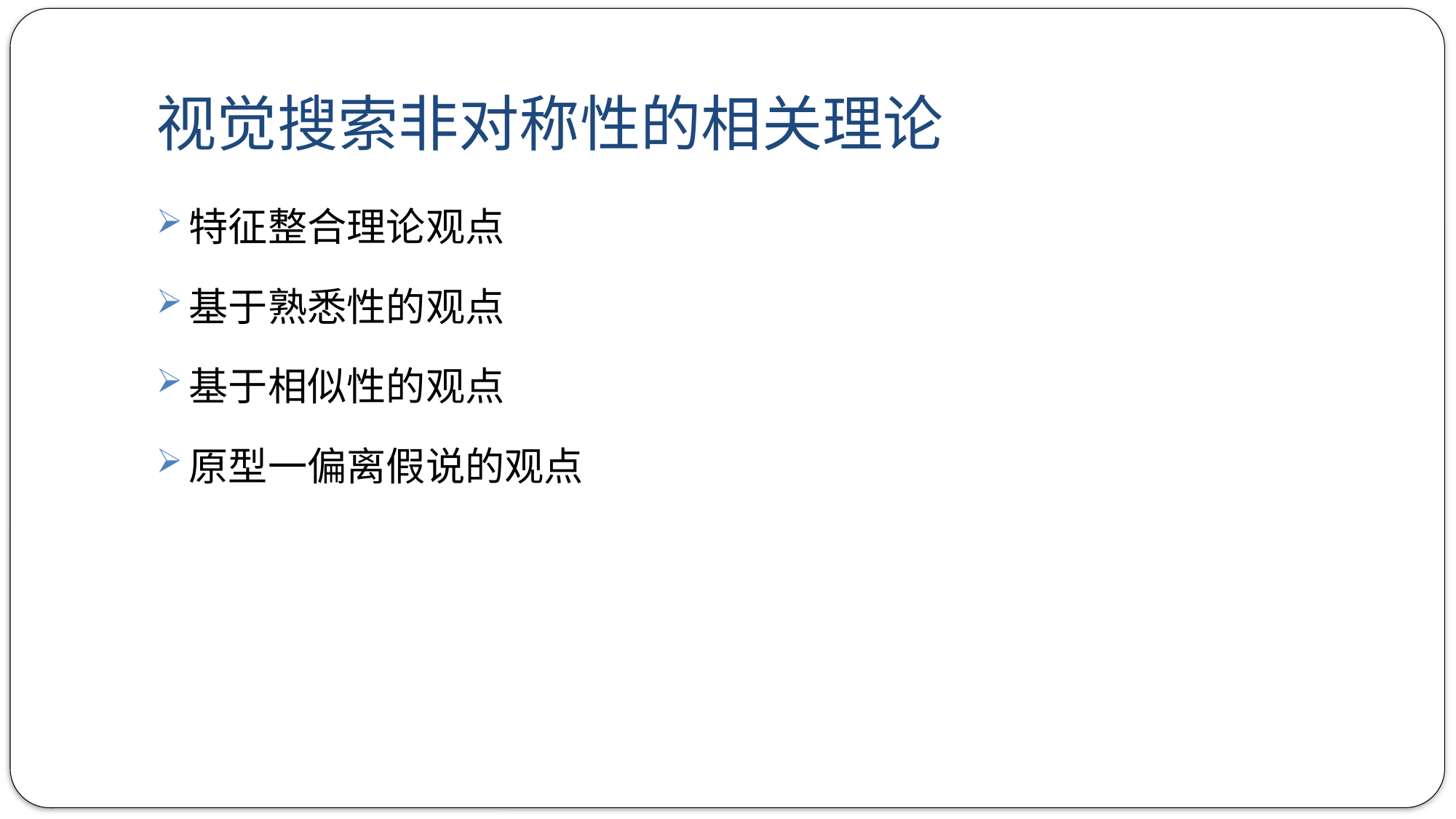

# 视觉搜索非对称性的相关理论
特征整合理论观点
基于熟悉性的观点
基于相似性的观点
原型一偏离假说的观点